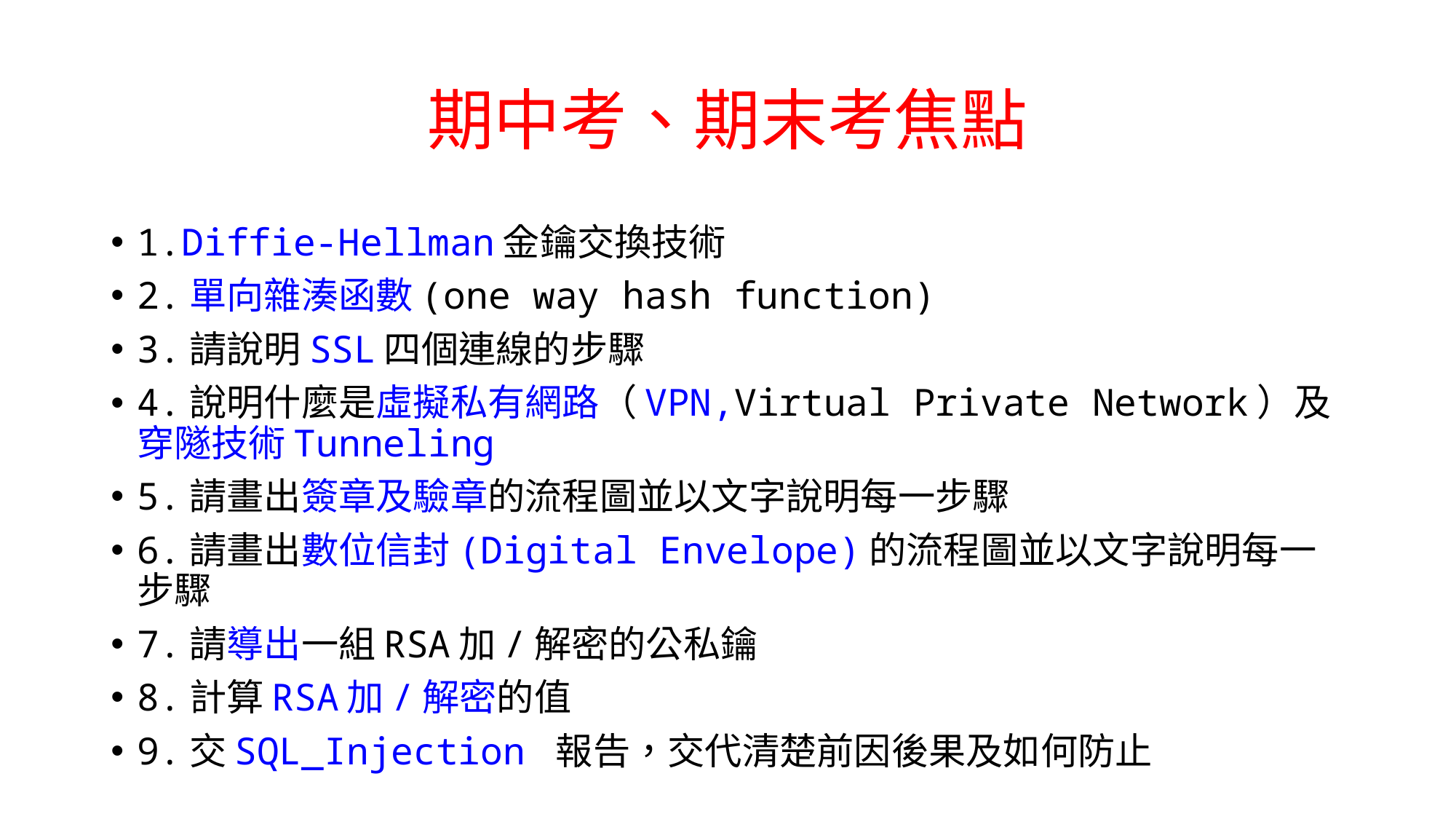

# 期中考、期末考焦點
1.Diffie-Hellman金鑰交換技術
2.單向雜湊函數(one way hash function)
3.請說明SSL四個連線的步驟
4.說明什麼是虛擬私有網路（VPN,Virtual Private Network）及穿隧技術Tunneling
5.請畫出簽章及驗章的流程圖並以文字說明每一步驟
6.請畫出數位信封(Digital Envelope)的流程圖並以文字說明每一步驟
7.請導出一組RSA加/解密的公私鑰
8.計算RSA加/解密的值
9.交SQL_Injection 報告，交代清楚前因後果及如何防止